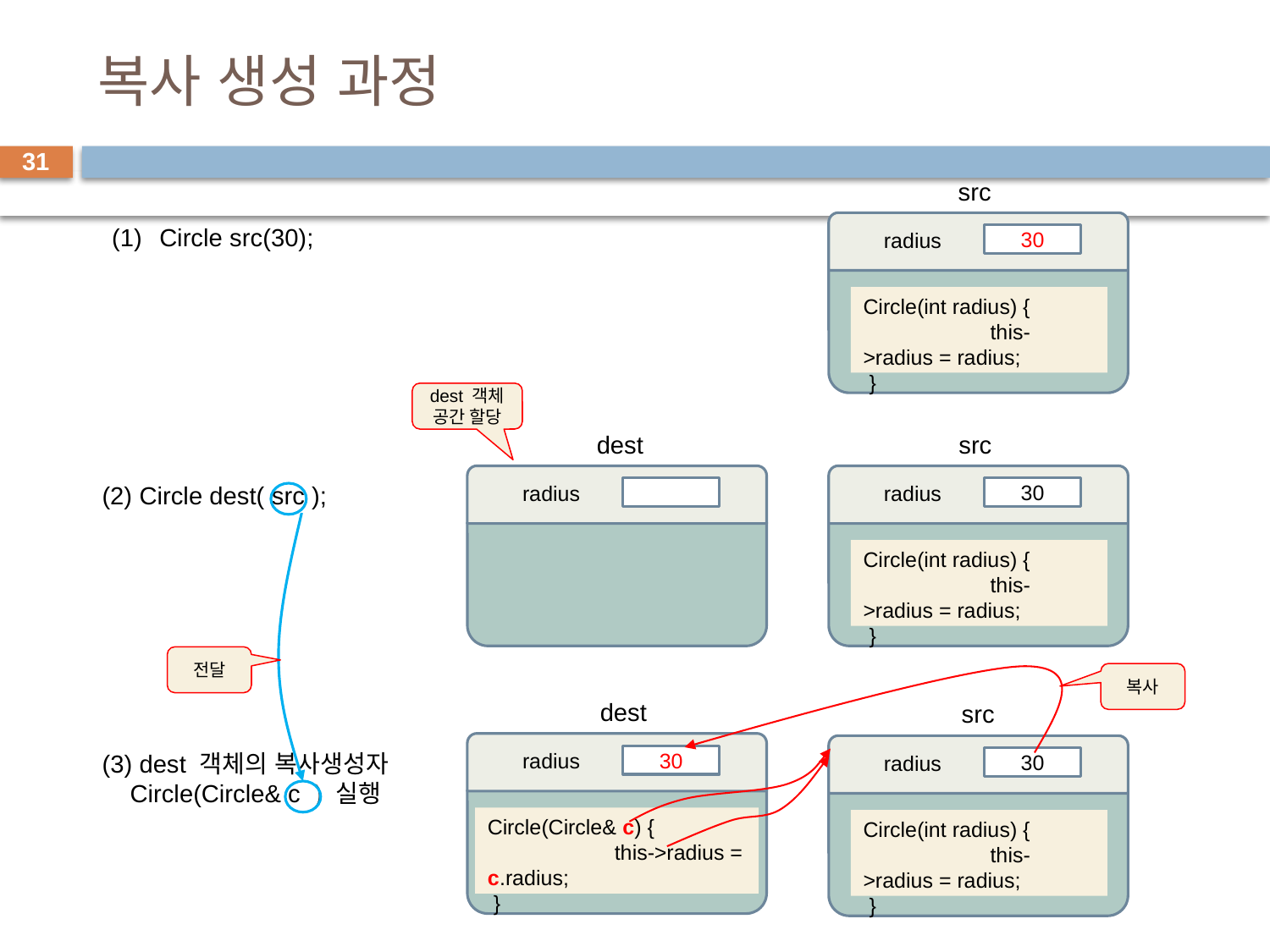

# 복사 생성 과정
31
src

Circle src(30);
radius
30

Circle(int radius) {
	this->radius = radius;
 }
dest 객체 공간 할당
dest
src

(2) Circle dest( src );
radius
radius

30

Circle(int radius) {
	this->radius = radius;
 }
전달
복사

dest
src

radius
(3) dest 객체의 복사생성자
    Circle(Circle& c  ) 실행
radius
30
30

Circle(Circle& c) {
	this->radius = c.radius;
 }
Circle(int radius) {
	this->radius = radius;
 }